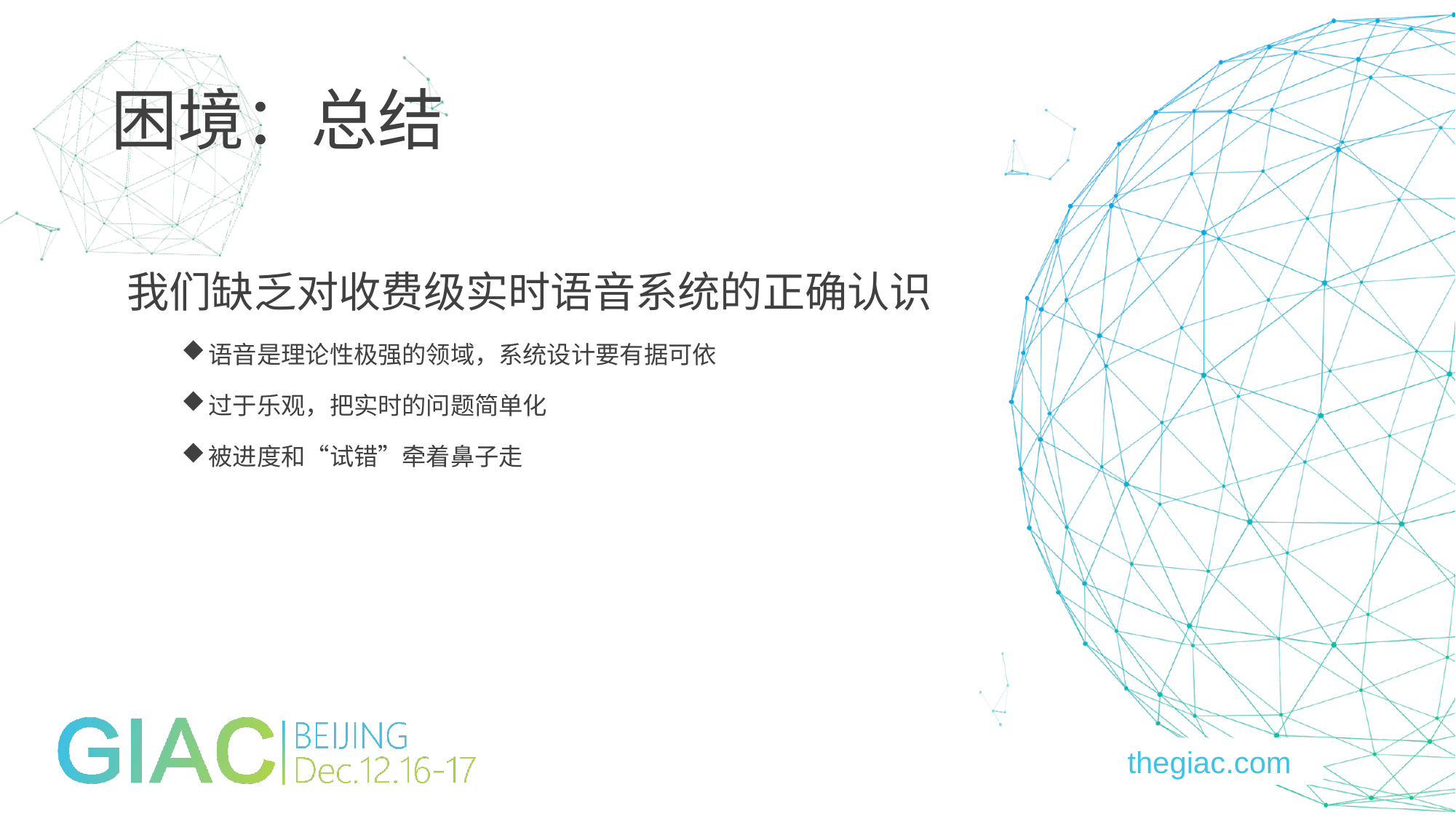

# 困境：总结
我们缺乏对收费级实时语音系统的正确认识
语音是理论性极强的领域，系统设计要有据可依
过于乐观，把实时的问题简单化
被进度和“试错”牵着鼻子走